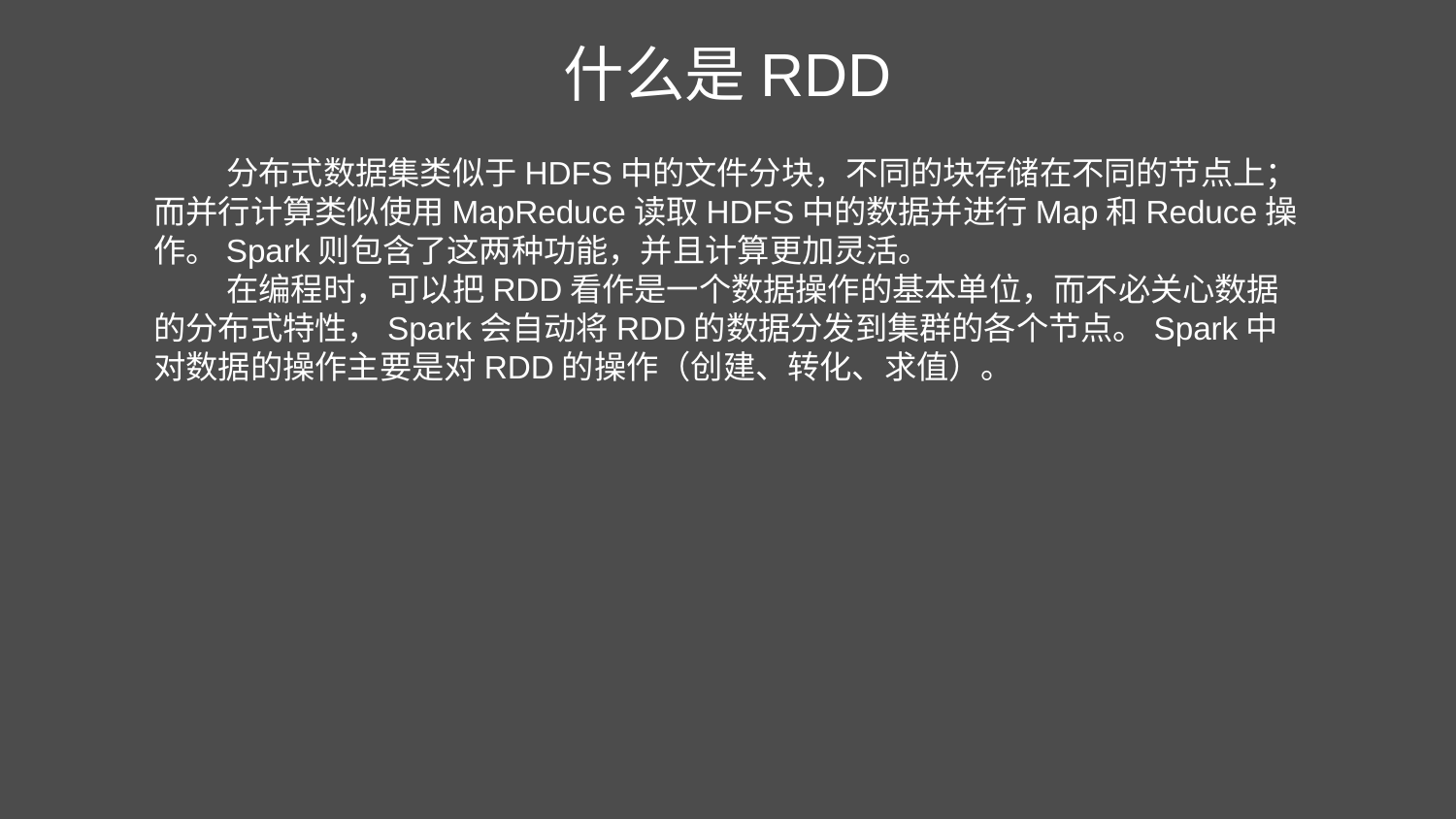

什么是RDD

分布式数据集类似于HDFS中的文件分块，不同的块存储在不同的节点上；而并行计算类似使用MapReduce读取HDFS中的数据并进行Map和Reduce操作。Spark则包含了这两种功能，并且计算更加灵活。
在编程时，可以把RDD看作是一个数据操作的基本单位，而不必关心数据的分布式特性，Spark会自动将RDD的数据分发到集群的各个节点。Spark中对数据的操作主要是对RDD的操作（创建、转化、求值）。